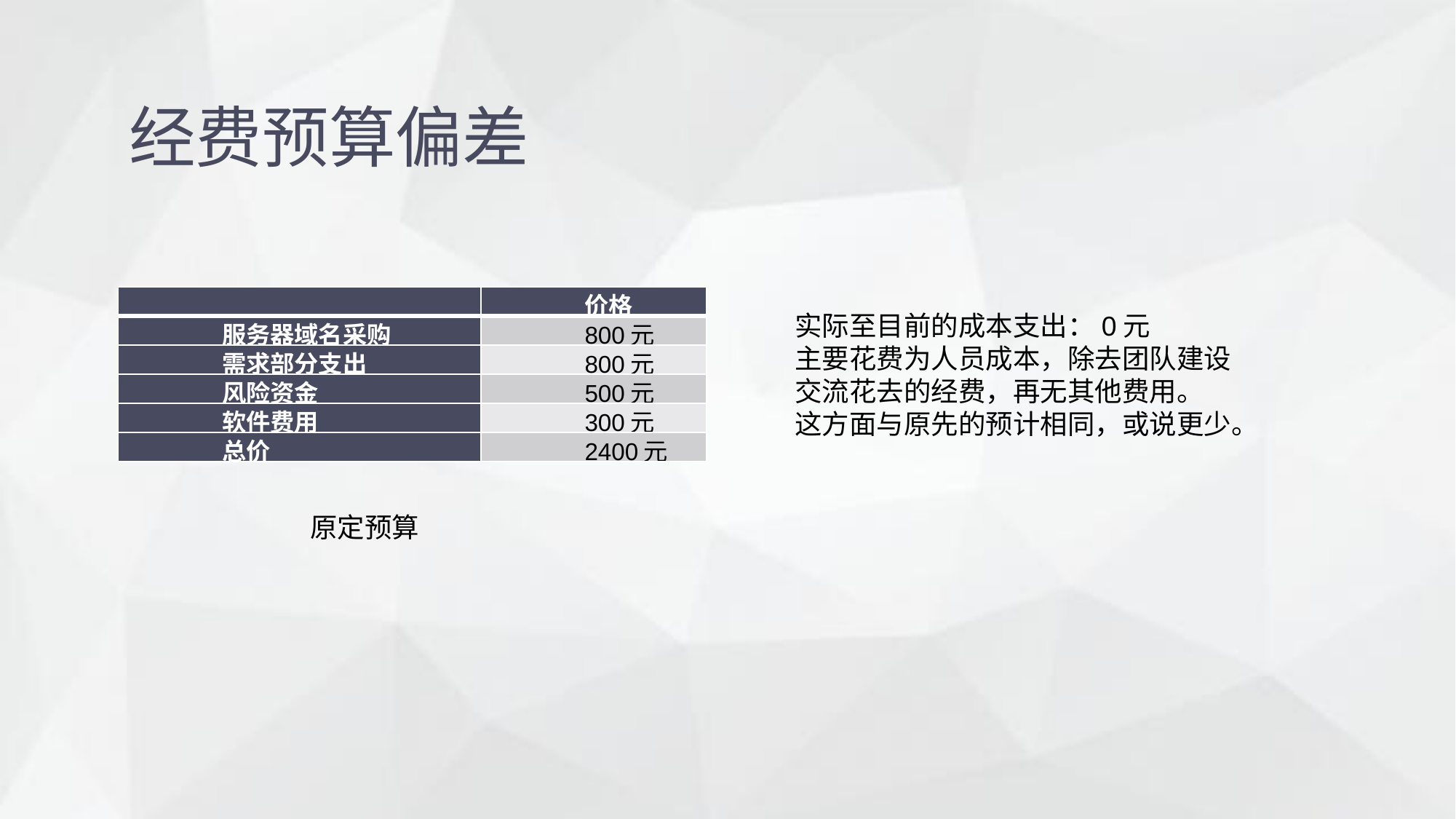

经费预算偏差
|  | 价格 |
| --- | --- |
| 服务器域名采购 | 800元 |
| 需求部分支出 | 800元 |
| 风险资金 | 500元 |
| 软件费用 | 300元 |
| 总价 | 2400元 |
实际至目前的成本支出：0元
主要花费为人员成本，除去团队建设交流花去的经费，再无其他费用。
这方面与原先的预计相同，或说更少。
原定预算